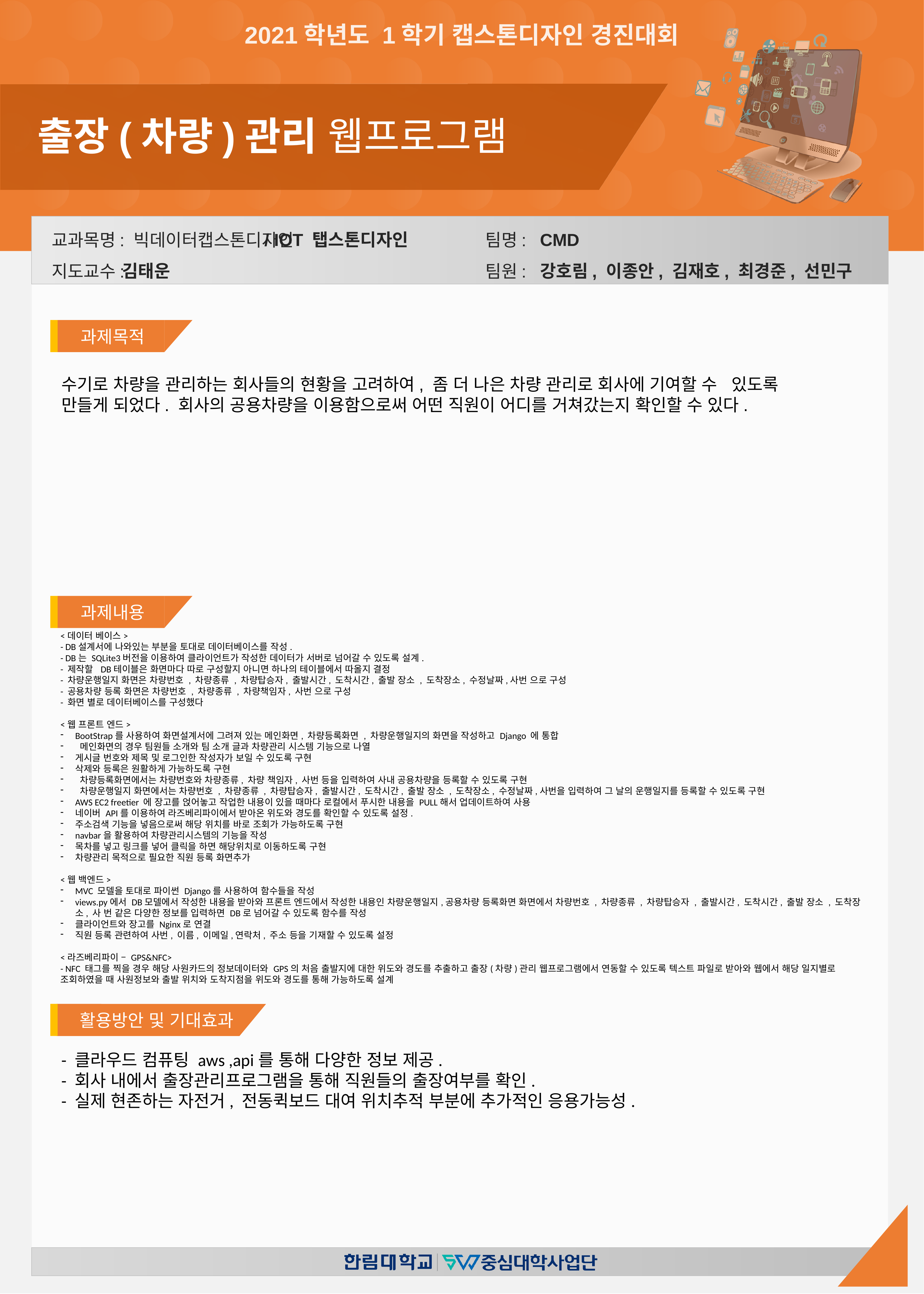

출장(차량)관리 웹프로그램
/ IOT 탭스톤디자인
CMD
김태운
강호림, 이종안, 김재호, 최경준, 선민구

과제목적

수기로 차량을 관리하는 회사들의 현황을 고려하여, 좀 더 나은 차량 관리로 회사에 기여할 수   있도록 만들게 되었다. 회사의 공용차량을 이용함으로써 어떤 직원이 어디를 거쳐갔는지 확인할 수 있다.

과제내용

<데이터 베이스>
- DB설계서에 나와있는 부분을 토대로 데이터베이스를 작성.
- DB는 SQLite3버전을 이용하여 클라이언트가 작성한 데이터가 서버로 넘어갈 수 있도록 설계.
- 제작할  DB테이블은 화면마다 따로 구성할지 아니면 하나의 테이블에서 따올지 결정
- 차량운행일지 화면은 차량번호 , 차량종류 , 차량탑승자, 출발시간, 도착시간, 출발 장소 , 도착장소, 수정날짜,사번 으로 구성
- 공용차량 등록 화면은 차량번호 , 차량종류 , 차량책임자, 사번 으로 구성
- 화면 별로 데이터베이스를 구성했다

<웹 프론트 엔드>
BootStrap를 사용하여 화면설계서에 그려져 있는 메인화면, 차량등록화면 , 차량운행일지의 화면을 작성하고 Django 에 통합
 메인화면의 경우 팀원들 소개와 팀 소개 글과 차량관리 시스템 기능으로 나열
게시글 번호와 제목 및 로그인한 작성자가 보일 수 있도록 구현
삭제와 등록은 원활하게 가능하도록 구현
 차량등록화면에서는 차량번호와 차량종류, 차량 책임자, 사번 등을 입력하여 사내 공용차량을 등록할 수 있도록 구현
 차량운행일지 화면에서는 차량번호 , 차량종류 , 차량탑승자, 출발시간, 도착시간, 출발 장소 , 도착장소, 수정날짜,사번을 입력하여 그 날의 운행일지를 등록할 수 있도록 구현
AWS EC2 freetier 에 장고를 얹어놓고 작업한 내용이 있을 때마다 로컬에서 푸시한 내용을 PULL해서 업데이트하여 사용
네이버 API를 이용하여 라즈베리파이에서 받아온 위도와 경도를 확인할 수 있도록 설정.
주소검색 기능을 넣음으로써 해당 위치를 바로 조회가 가능하도록 구현
navbar을 활용하여 차량관리시스템의 기능을 작성
목차를 넣고 링크를 넣어 클릭을 하면 해당위치로 이동하도록 구현
차량관리 목적으로 필요한 직원 등록 화면추가

<웹 백엔드>
MVC 모델을 토대로 파이썬 Django를 사용하여 함수들을 작성
views.py에서 DB모델에서 작성한 내용을 받아와 프론트 엔드에서 작성한 내용인 차량운행일지,공용차량 등록화면 화면에서 차량번호 , 차량종류 , 차량탑승자 , 출발시간, 도착시간, 출발 장소 , 도착장소, 사 번 같은 다양한 정보를 입력하면 DB로 넘어갈 수 있도록 함수를 작성
클라이언트와 장고를 Nginx로 연결
직원 등록 관련하여 사번, 이름, 이메일,연락처, 주소 등을 기재할 수 있도록 설정

<라즈베리파이 – GPS&NFC>
- NFC 태그를 찍을 경우 해당 사원카드의 정보데이터와 GPS의 처음 출발지에 대한 위도와 경도를 추출하고 출장(차량)관리 웹프로그램에서 연동할 수 있도록 텍스트 파일로 받아와 웹에서 해당 일지별로 조회하였을 때 사원정보와 출발 위치와 도착지점을 위도와 경도를 통해 가능하도록 설계

활용방안 및 기대효과
- 클라우드 컴퓨팅 aws ,api를 통해 다양한 정보 제공.
- 회사 내에서 출장관리프로그램을 통해 직원들의 출장여부를 확인.
- 실제 현존하는 자전거, 전동퀵보드 대여 위치추적 부분에 추가적인 응용가능성.